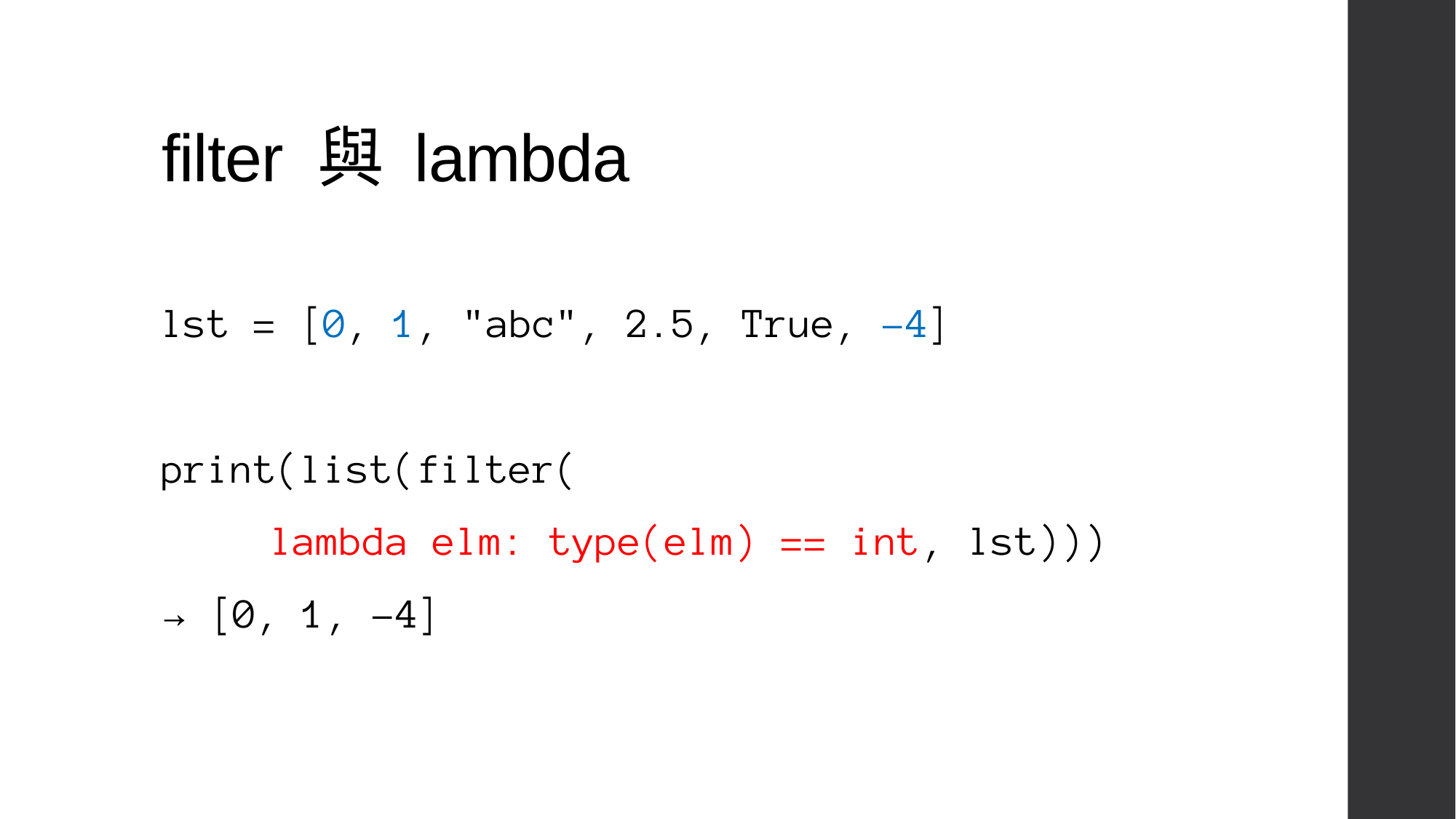

# filter 與 lambda

lst = [0, 1, "abc", 2.5, True, -4]

print(list(filter(
	lambda elm: type(elm) == int, lst)))
→ [0, 1, -4]